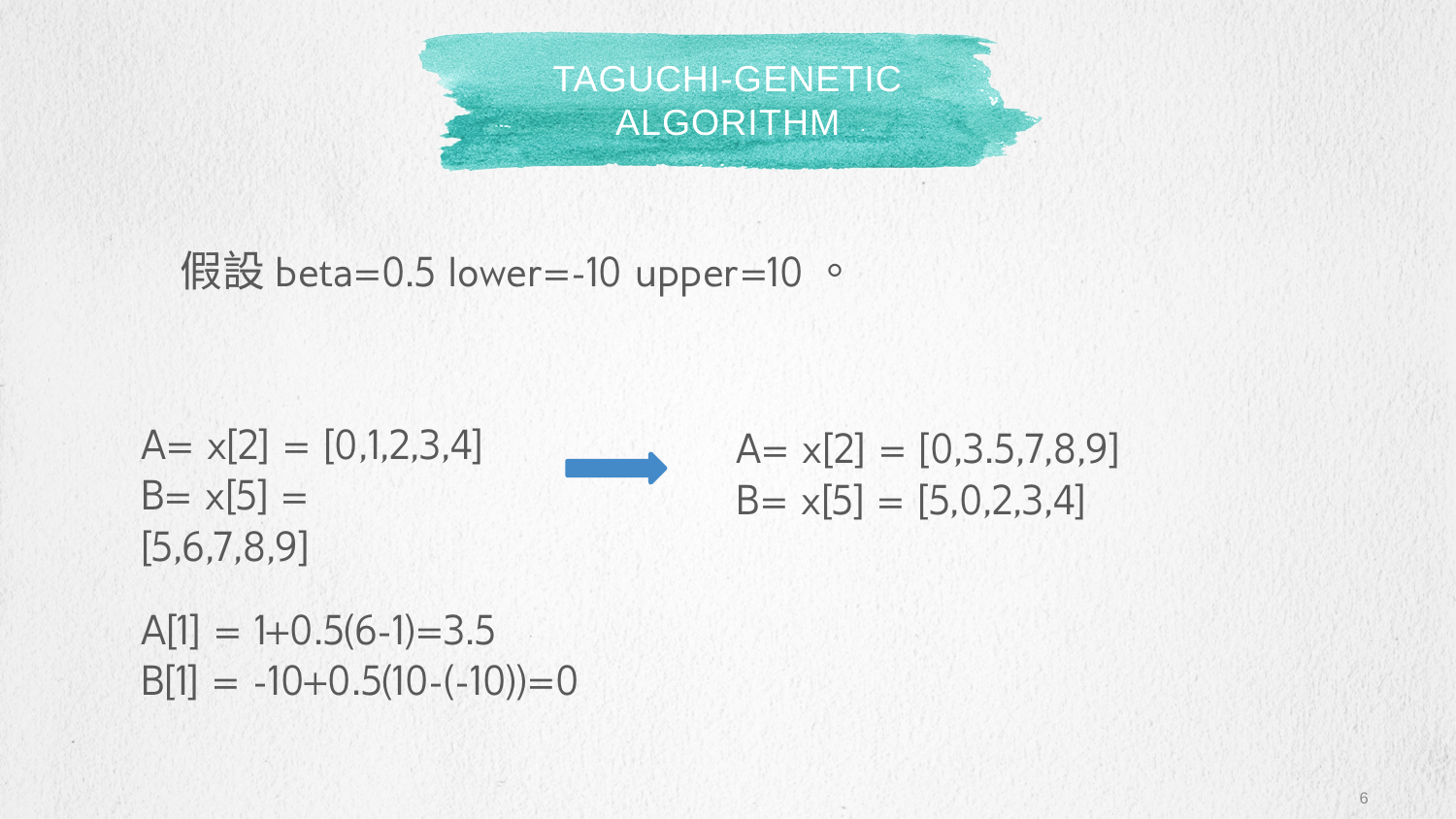

# Taguchi-Genetic Algorithm
假設beta=0.5 lower=-10 upper=10。

A= x[2] = [0,1,2,3,4]
B= x[5] = [5,6,7,8,9]
A= x[2] = [0,3.5,7,8,9]
B= x[5] = [5,0,2,3,4]

A[1] = 1+0.5(6-1)=3.5
B[1] = -10+0.5(10-(-10))=0
6